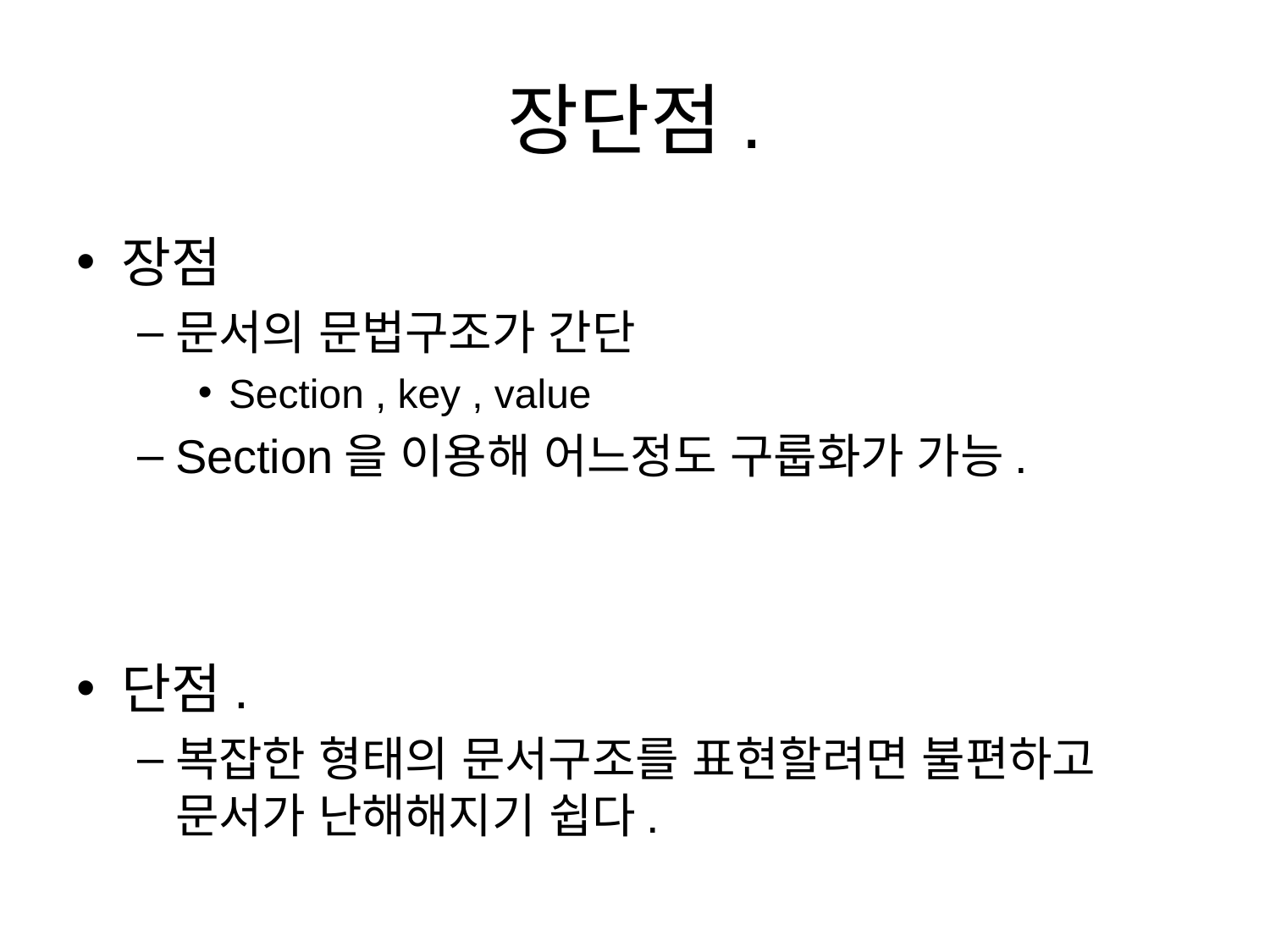

# 장단점.
장점
문서의 문법구조가 간단
Section , key , value
Section을 이용해 어느정도 구룹화가 가능.

단점.
복잡한 형태의 문서구조를 표현할려면 불편하고 문서가 난해해지기 쉽다.